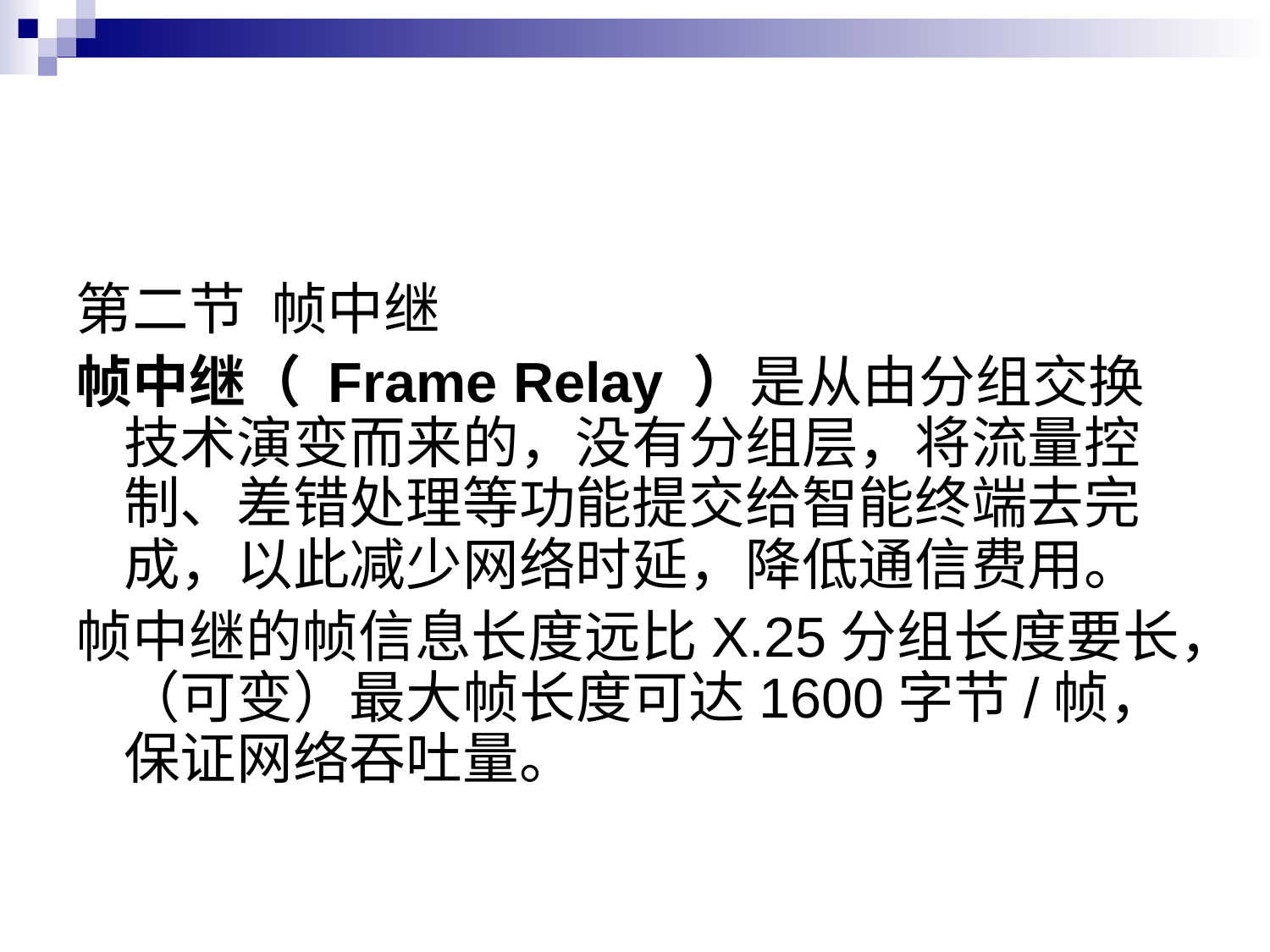

#
第二节  帧中继
帧中继（ Frame Relay ）是从由分组交换技术演变而来的，没有分组层，将流量控制、差错处理等功能提交给智能终端去完成，以此减少网络时延，降低通信费用。
帧中继的帧信息长度远比X.25分组长度要长，（可变）最大帧长度可达1600字节/帧，保证网络吞吐量。